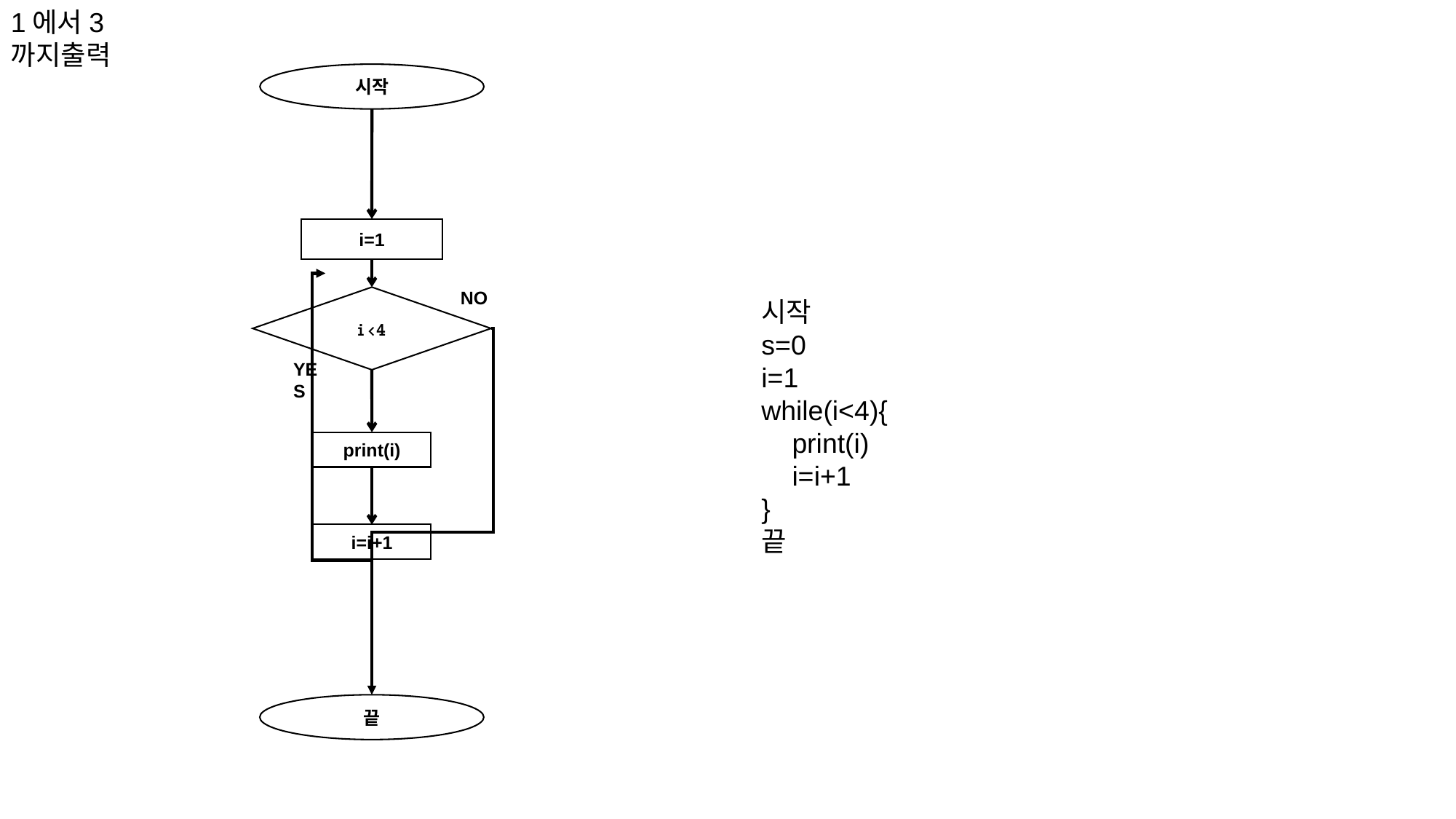

1에서3까지출력
시작
i=1
NO
i<4
시작
s=0
i=1
while(i<4){
    print(i)
    i=i+1
}
끝
YES
print(i)
i=i+1
끝